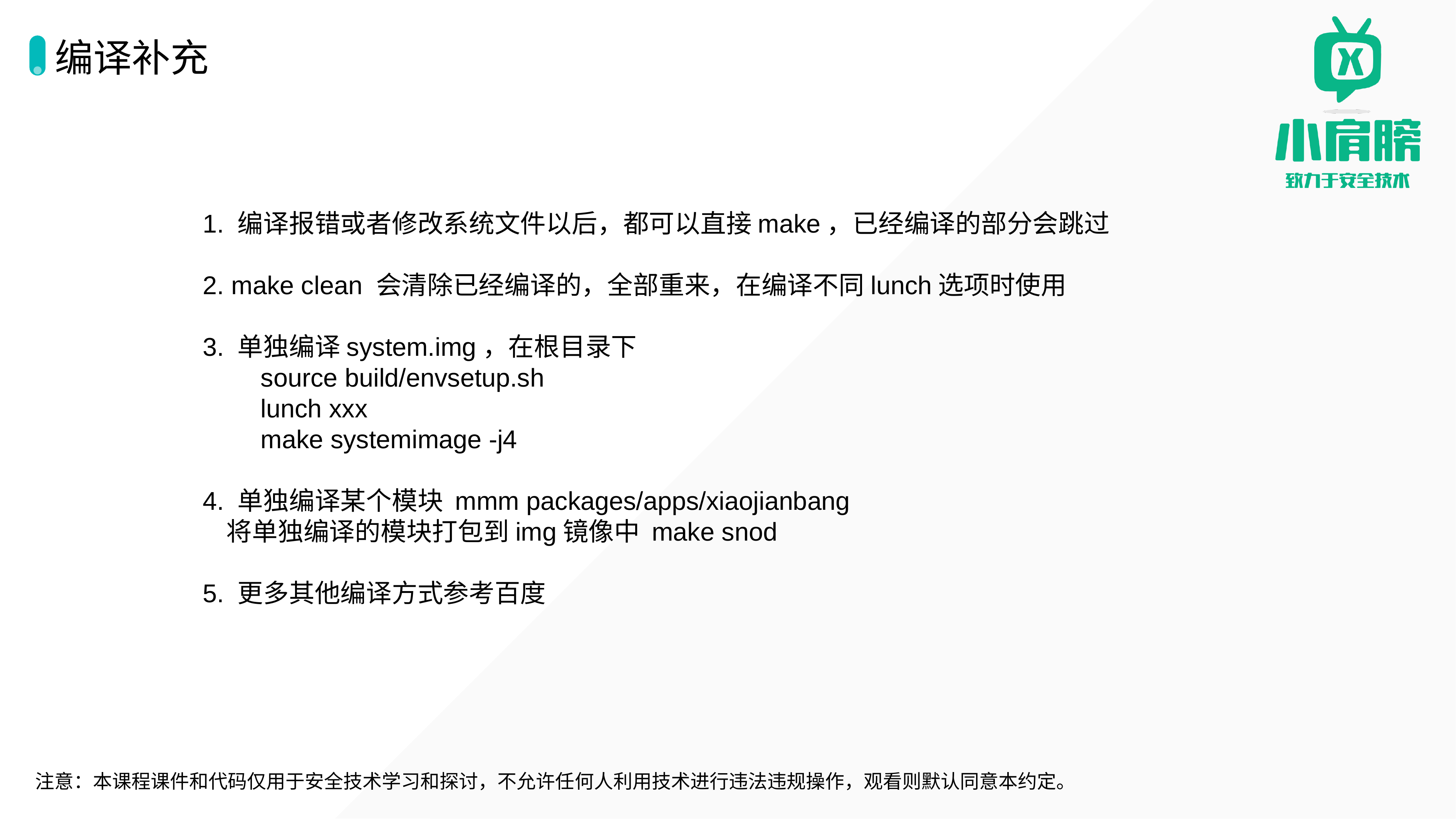

# 编译补充
1. 编译报错或者修改系统文件以后，都可以直接make，已经编译的部分会跳过

2. make clean 会清除已经编译的，全部重来，在编译不同lunch选项时使用

3. 单独编译system.img，在根目录下
source build/envsetup.sh
lunch xxx
make systemimage -j4

4. 单独编译某个模块 mmm packages/apps/xiaojianbang
   将单独编译的模块打包到img镜像中 make snod

5. 更多其他编译方式参考百度